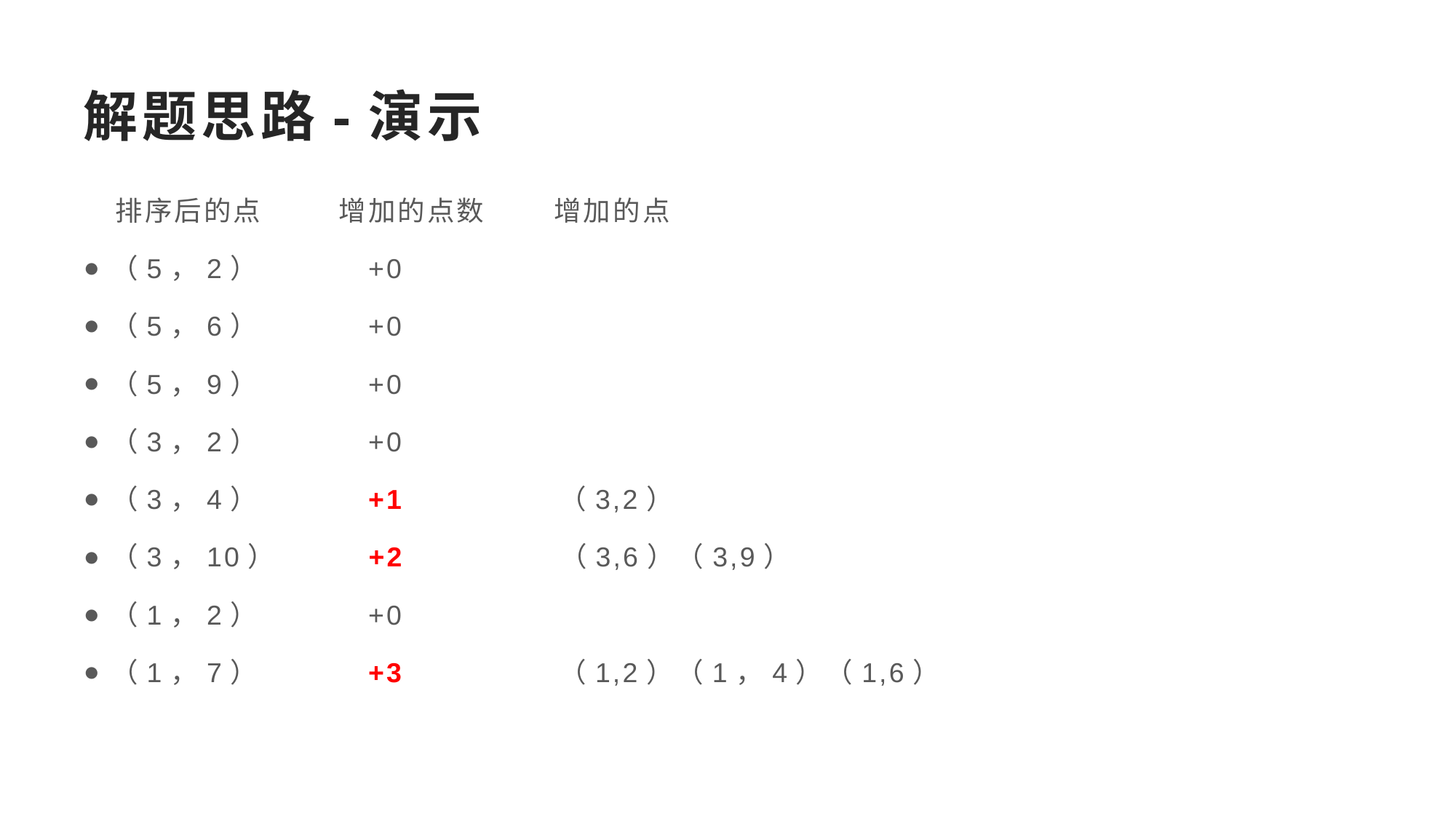

# 解题思路-演示
   排序后的点         增加的点数        增加的点
（5，2）            +0
（5，6）            +0
（5，9）            +0
（3，2）            +0
（3，4）            +1               （3,2）
（3，10）          +2               （3,6）（3,9）
（1，2）            +0
（1，7）            +3               （1,2）（1，4）（1,6）